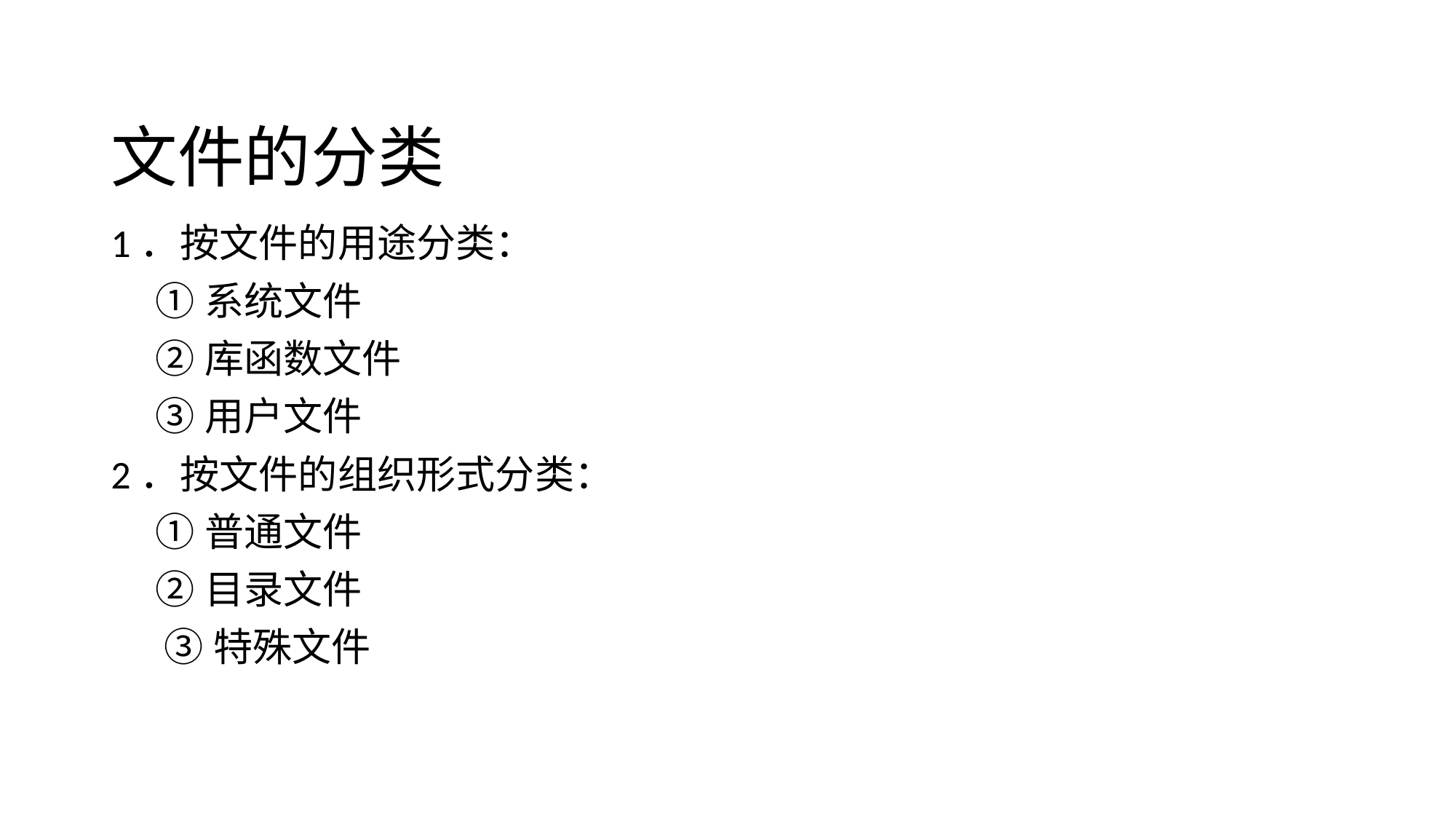

文件的分类
1．按文件的用途分类：
     ①系统文件
     ②库函数文件
     ③用户文件
2．按文件的组织形式分类：
     ①普通文件
     ②目录文件
      ③特殊文件

4